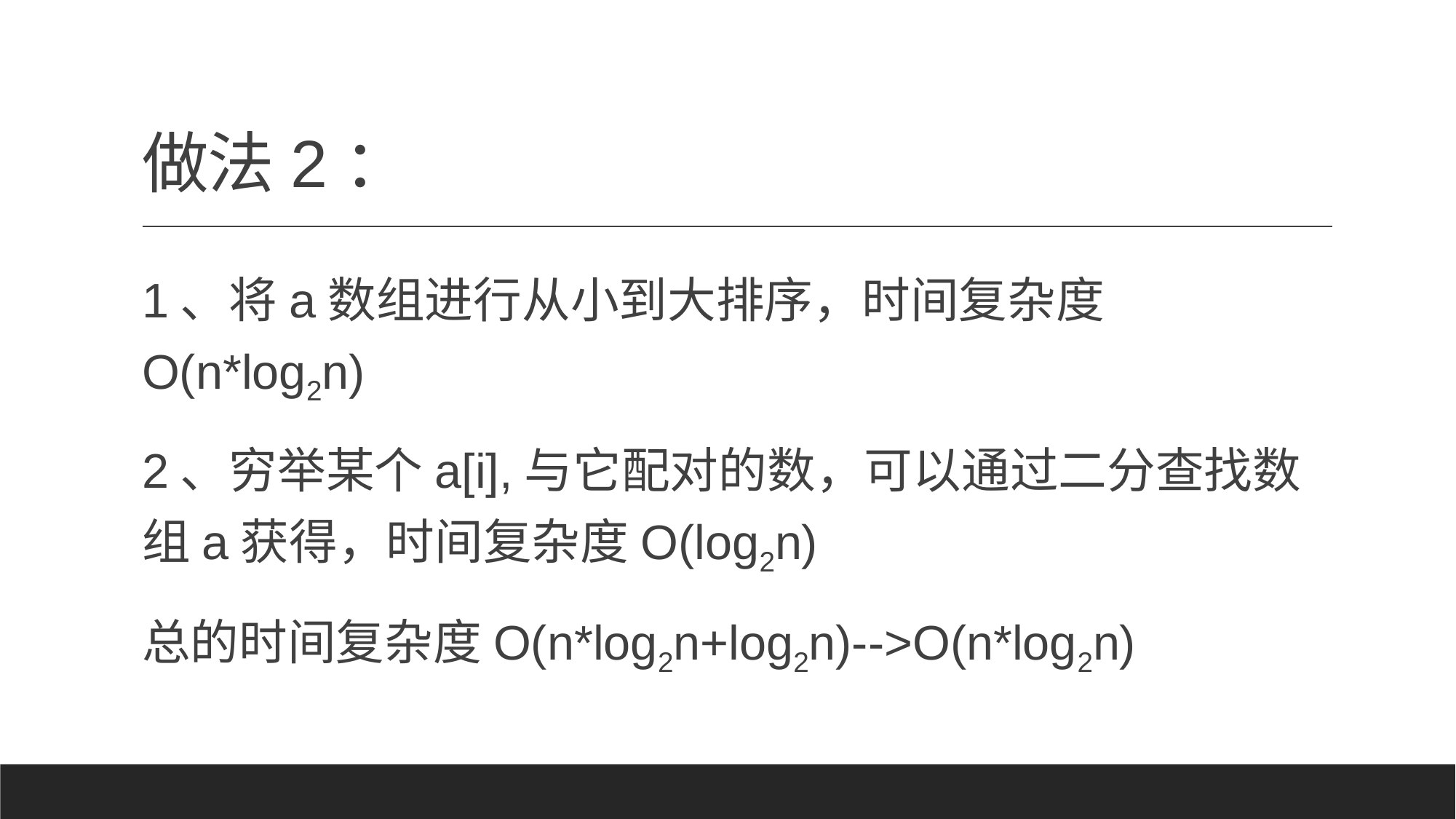

# 做法2：
1、将a数组进行从小到大排序，时间复杂度O(n*log2n)
2、穷举某个a[i],与它配对的数，可以通过二分查找数组a获得，时间复杂度O(log2n)
总的时间复杂度O(n*log2n+log2n)-->O(n*log2n)